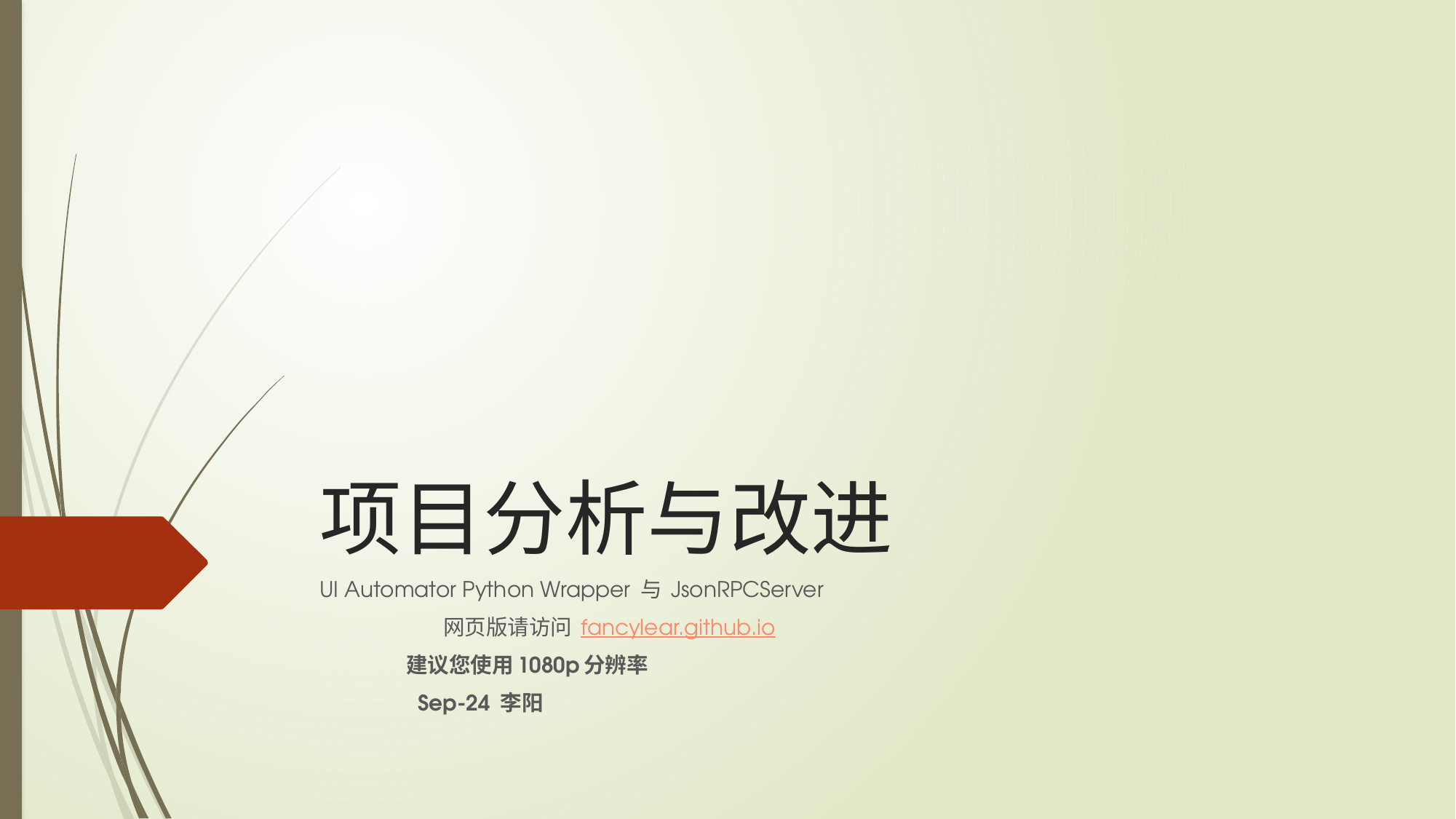

# 项目分析与改进
UI Automator Python Wrapper 与 JsonRPCServer
										       网页版请访问 fancylear.github.io
												建议您使用1080p分辨率
													  Sep-24 李阳